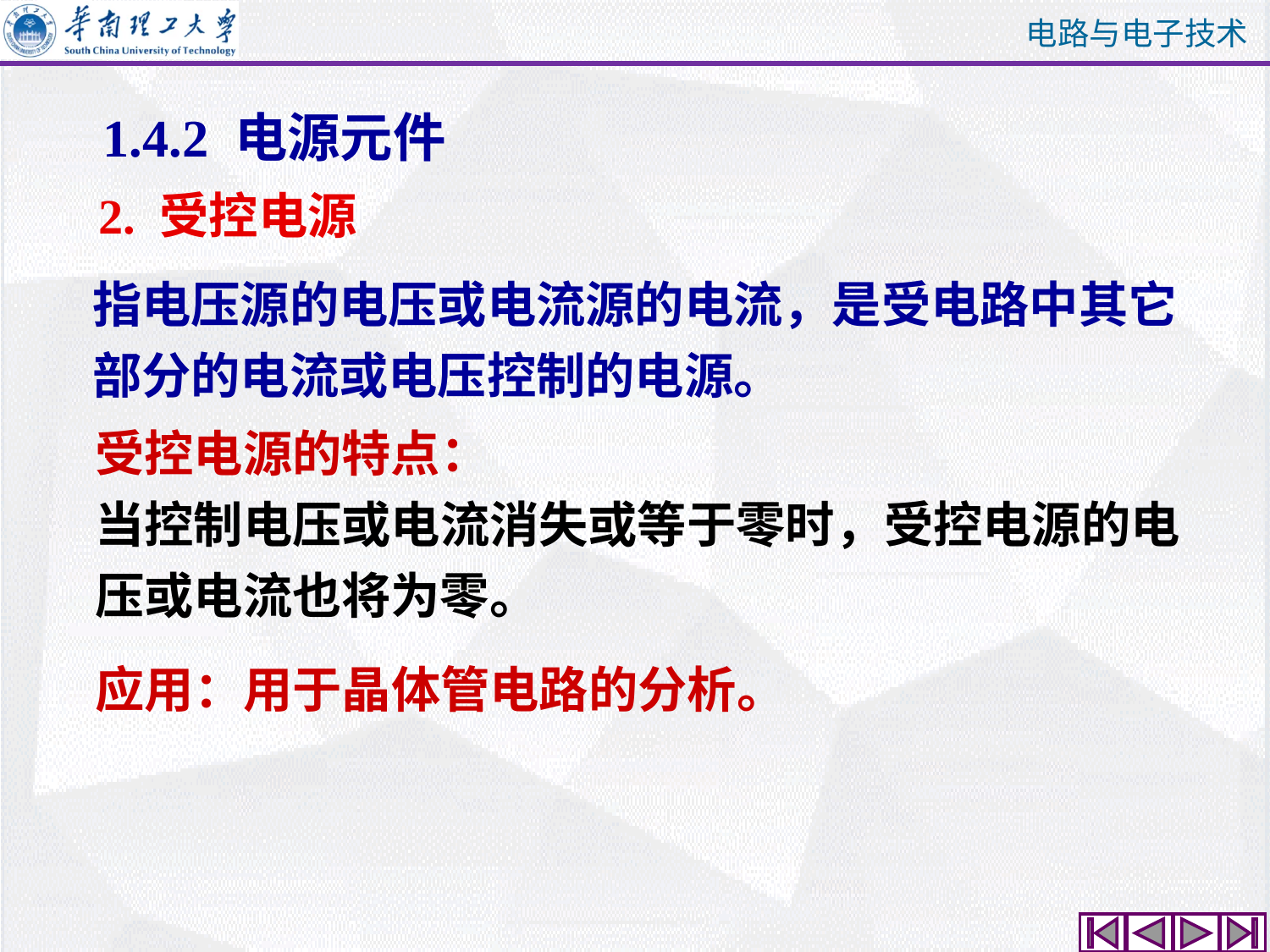

1.4.2 电源元件
2. 受控电源
指电压源的电压或电流源的电流，是受电路中其它部分的电流或电压控制的电源。
受控电源的特点：
当控制电压或电流消失或等于零时，受控电源的电压或电流也将为零。
应用：用于晶体管电路的分析。